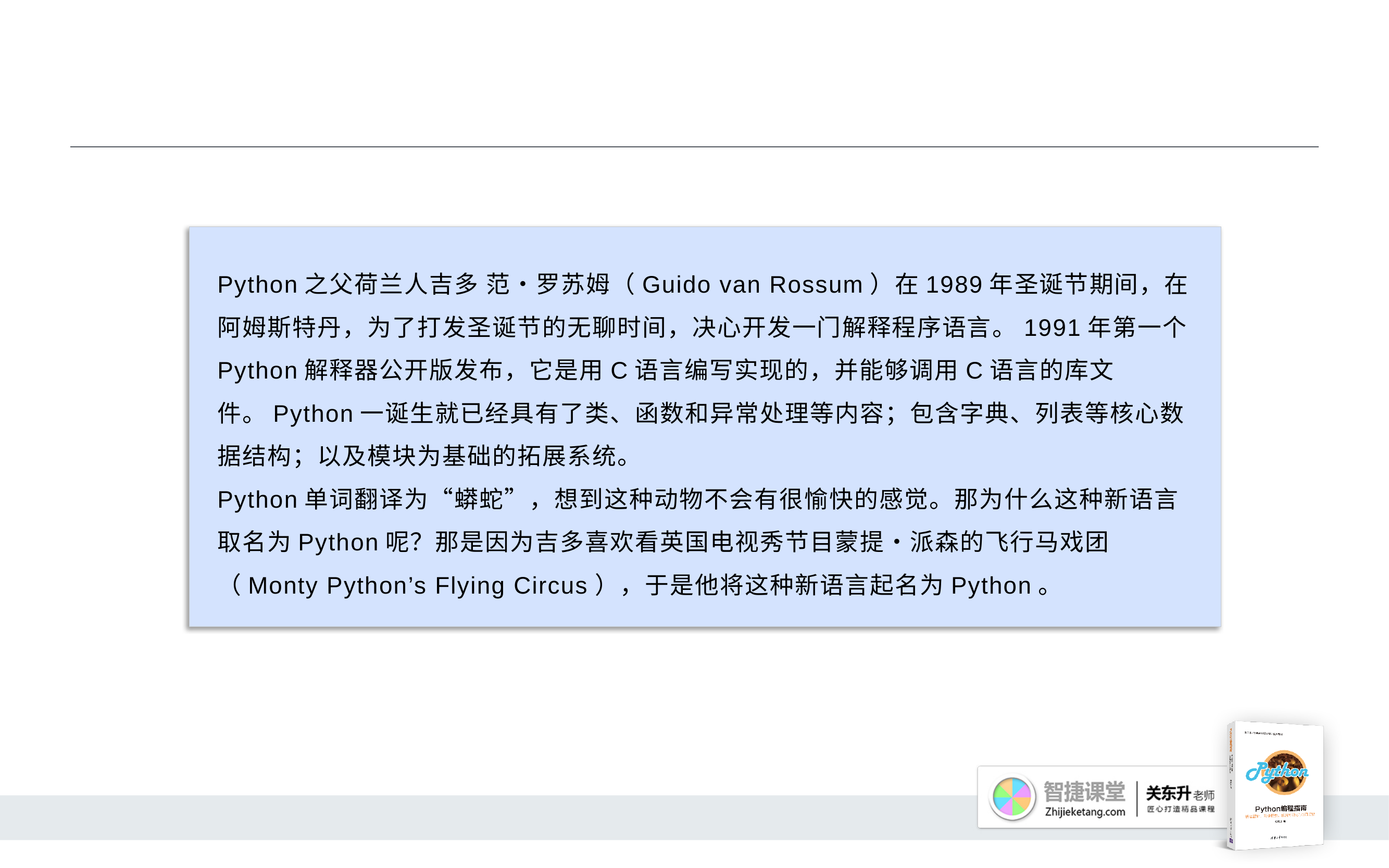

#
Python之父荷兰人吉多 范•罗苏姆（Guido van Rossum）在1989年圣诞节期间，在阿姆斯特丹，为了打发圣诞节的无聊时间，决心开发一门解释程序语言。1991年第一个Python解释器公开版发布，它是用C语言编写实现的，并能够调用C语言的库文件。Python一诞生就已经具有了类、函数和异常处理等内容；包含字典、列表等核心数据结构；以及模块为基础的拓展系统。
Python单词翻译为“蟒蛇”，想到这种动物不会有很愉快的感觉。那为什么这种新语言取名为Python呢？那是因为吉多喜欢看英国电视秀节目蒙提•派森的飞行马戏团（Monty Python’s Flying Circus），于是他将这种新语言起名为Python。